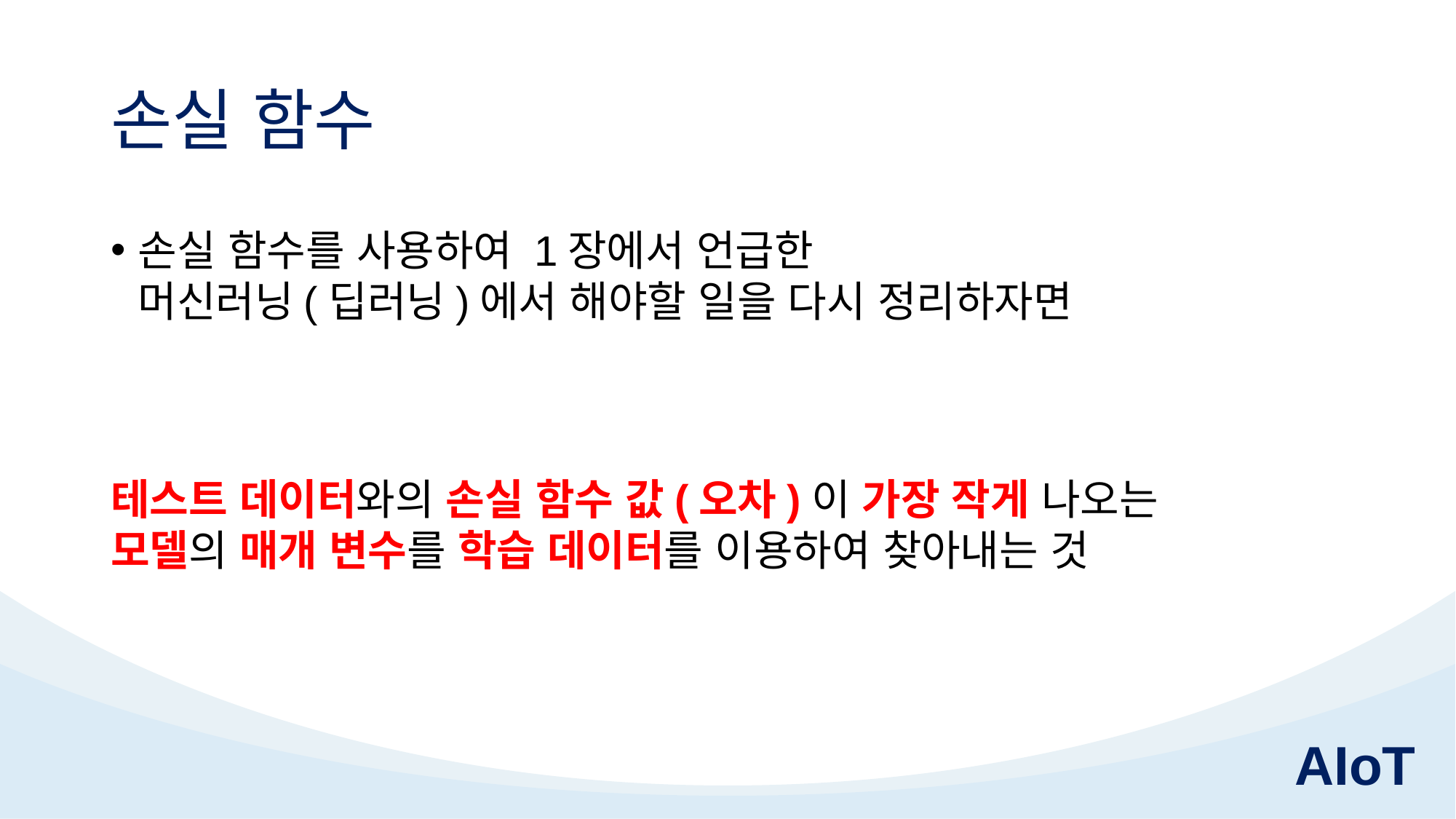

# 손실 함수
손실 함수를 사용하여 1장에서 언급한
머신러닝(딥러닝)에서 해야할 일을 다시 정리하자면

테스트 데이터와의 손실 함수 값(오차)이 가장 작게 나오는
모델의 매개 변수를 학습 데이터를 이용하여 찾아내는 것